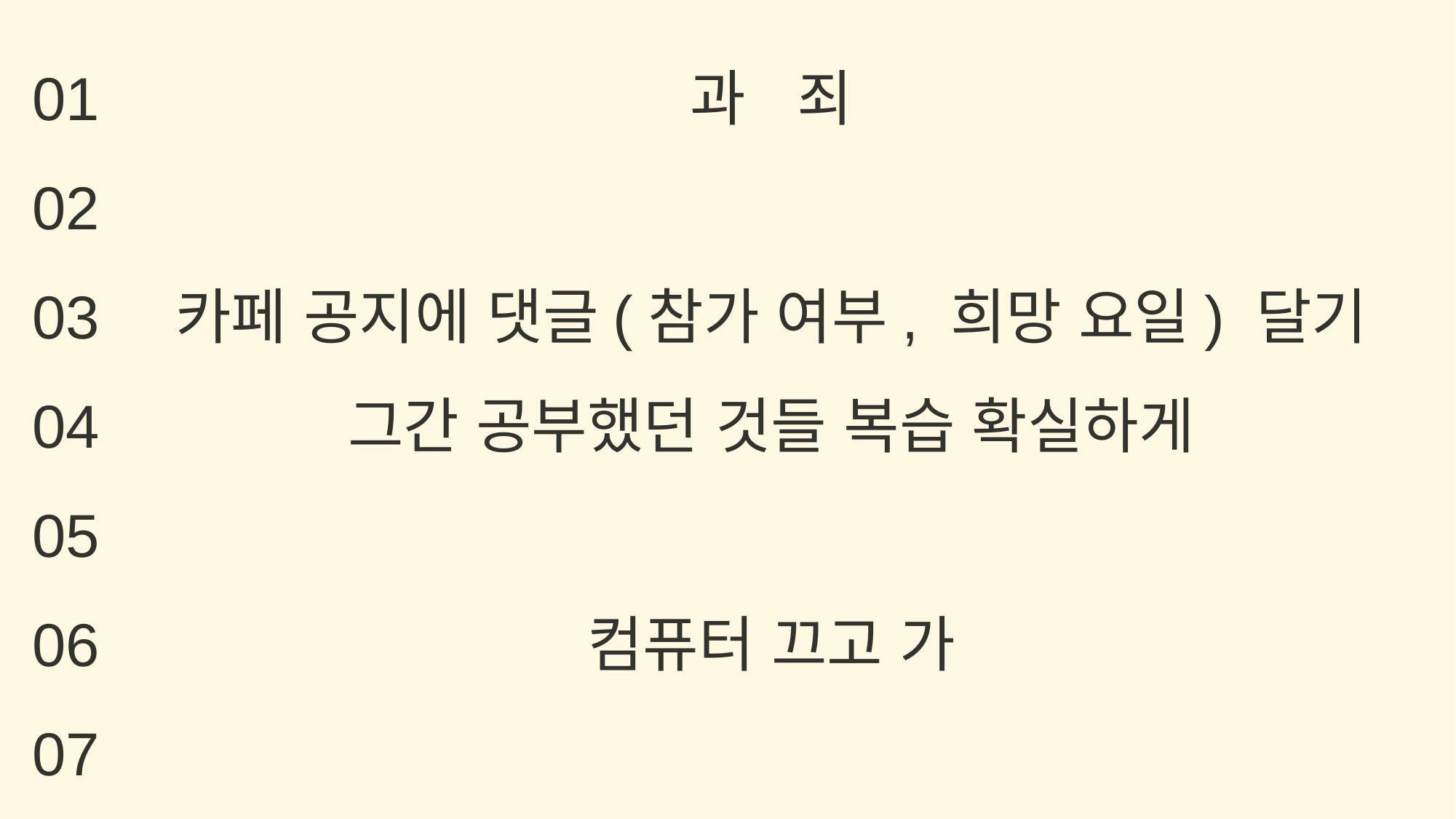

과   죄

카페 공지에 댓글(참가 여부, 희망 요일) 달기
그간 공부했던 것들 복습 확실하게

컴퓨터 끄고 가

01
02
03
04
05
06
07